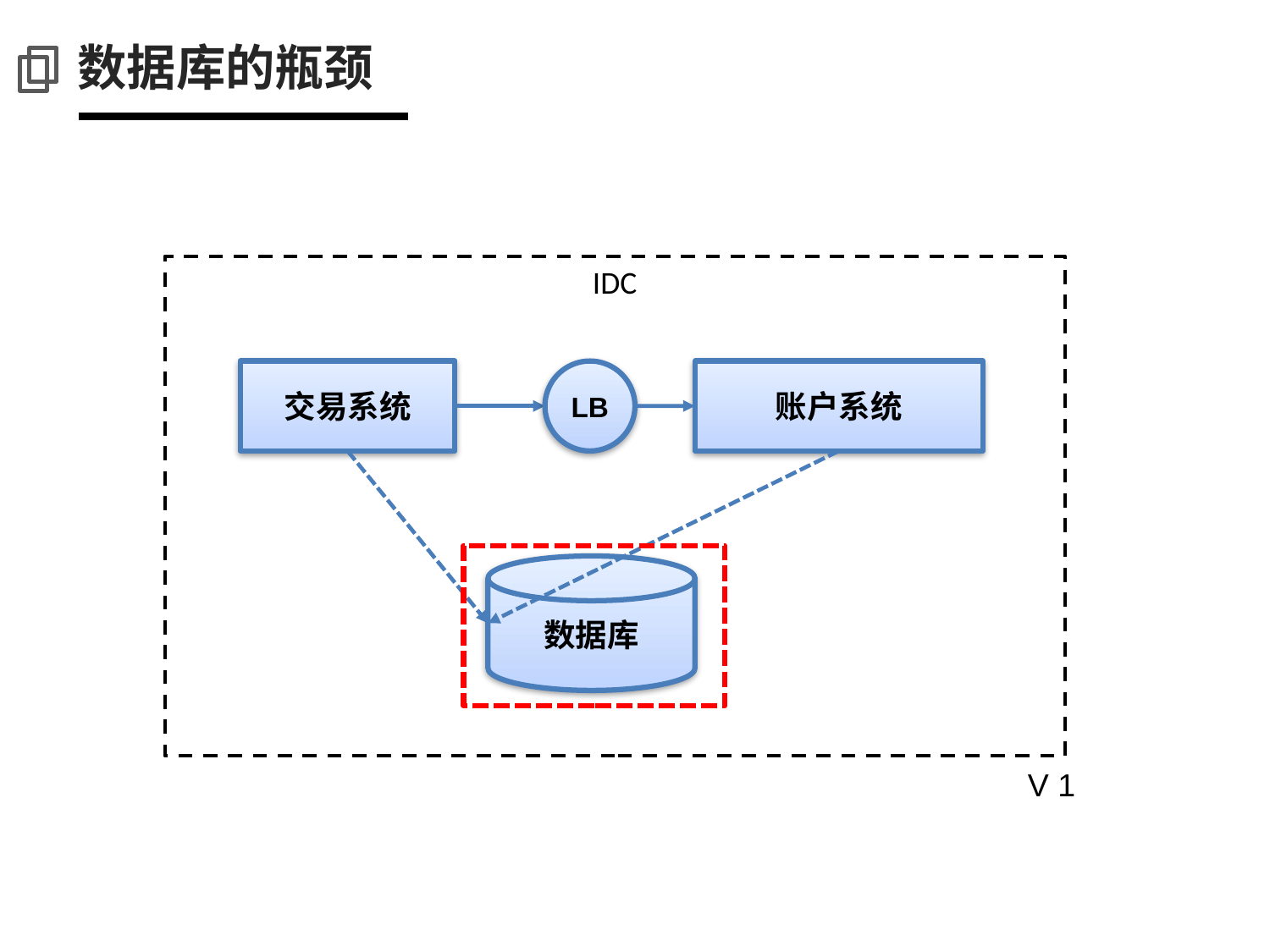

# 数据库的瓶颈
IDC
交易系统
LB
账户系统

数据库
V 1